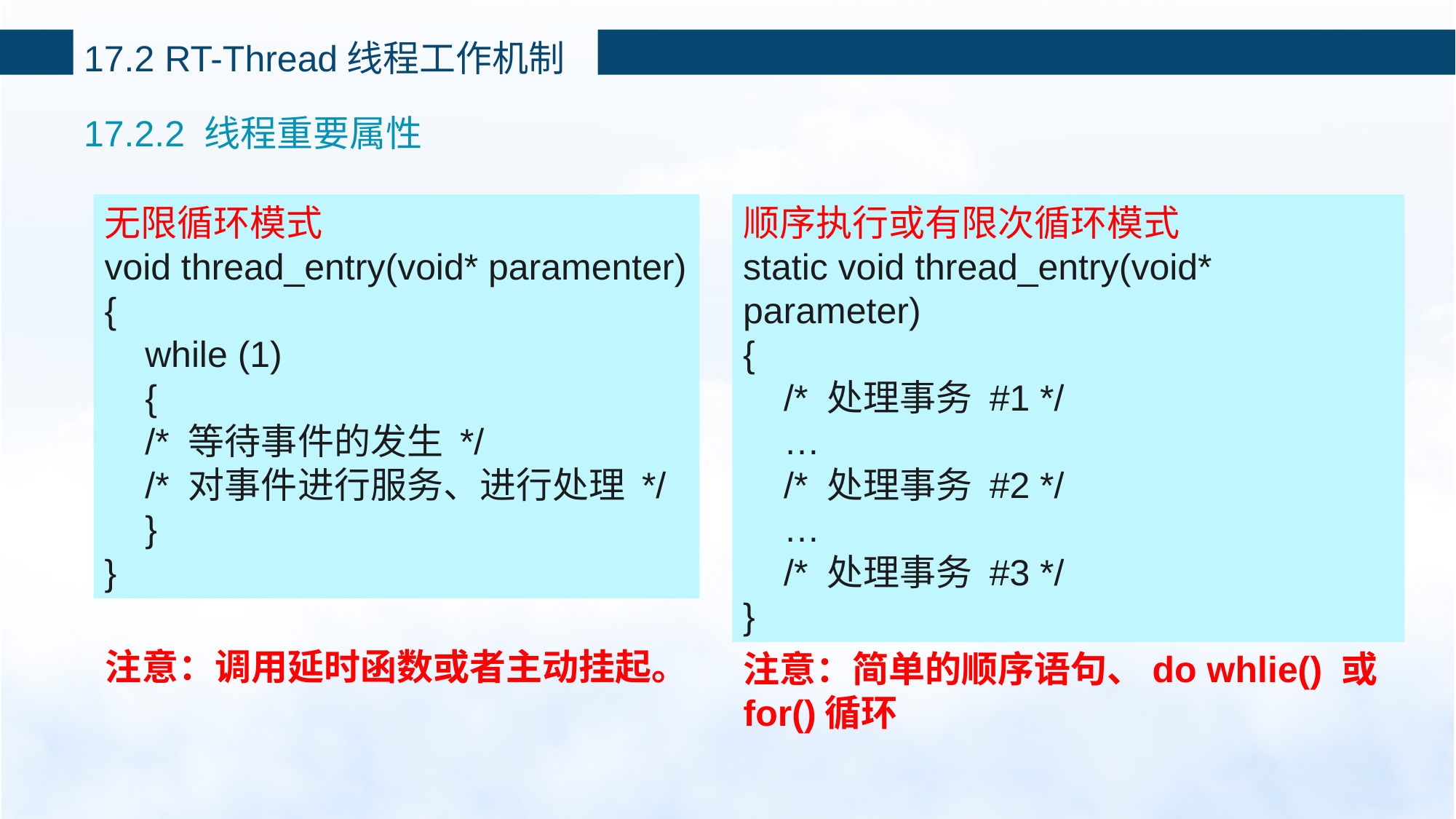

17.2 RT-Thread线程工作机制

17.2.2 线程重要属性
无限循环模式
void thread_entry(void* paramenter)
{
    while (1)
    {
    /* 等待事件的发生 */
    /* 对事件进行服务、进行处理 */
    }
}
顺序执行或有限次循环模式
static void thread_entry(void* parameter)
{
    /* 处理事务 #1 */
    …
    /* 处理事务 #2 */
    …
    /* 处理事务 #3 */
}
注意：调用延时函数或者主动挂起。
注意：简单的顺序语句、do whlie() 或 for()循环